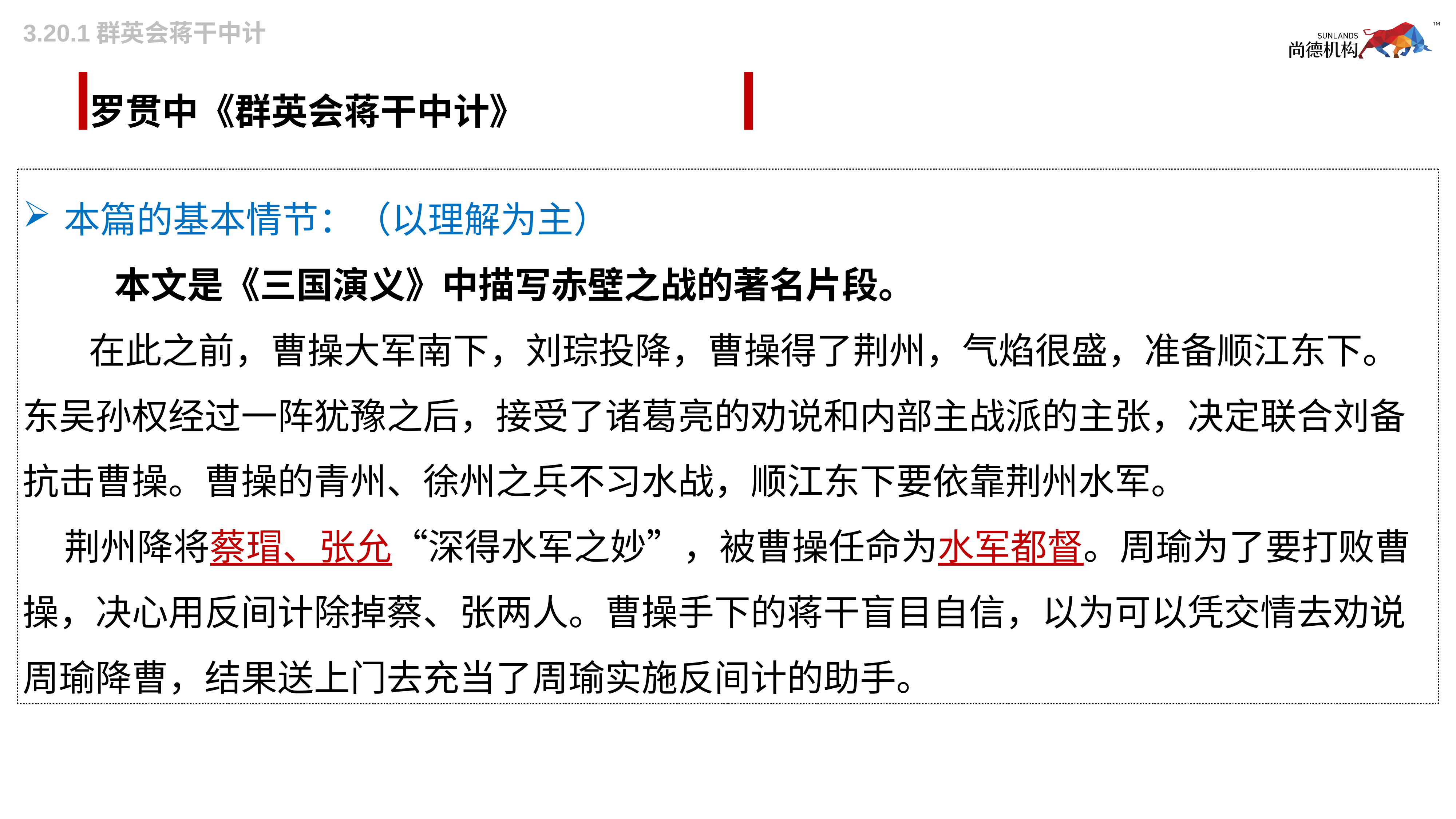

3.20.1群英会蒋干中计
# 罗贯中《群英会蒋干中计》
本篇的基本情节：（以理解为主）
          本文是《三国演义》中描写赤壁之战的著名片段。
       在此之前，曹操大军南下，刘琮投降，曹操得了荆州，气焰很盛，准备顺江东下。东吴孙权经过一阵犹豫之后，接受了诸葛亮的劝说和内部主战派的主张，决定联合刘备抗击曹操。曹操的青州、徐州之兵不习水战，顺江东下要依靠荆州水军。
    荆州降将蔡瑁、张允“深得水军之妙”，被曹操任命为水军都督。周瑜为了要打败曹操，决心用反间计除掉蔡、张两人。曹操手下的蒋干盲目自信，以为可以凭交情去劝说周瑜降曹，结果送上门去充当了周瑜实施反间计的助手。